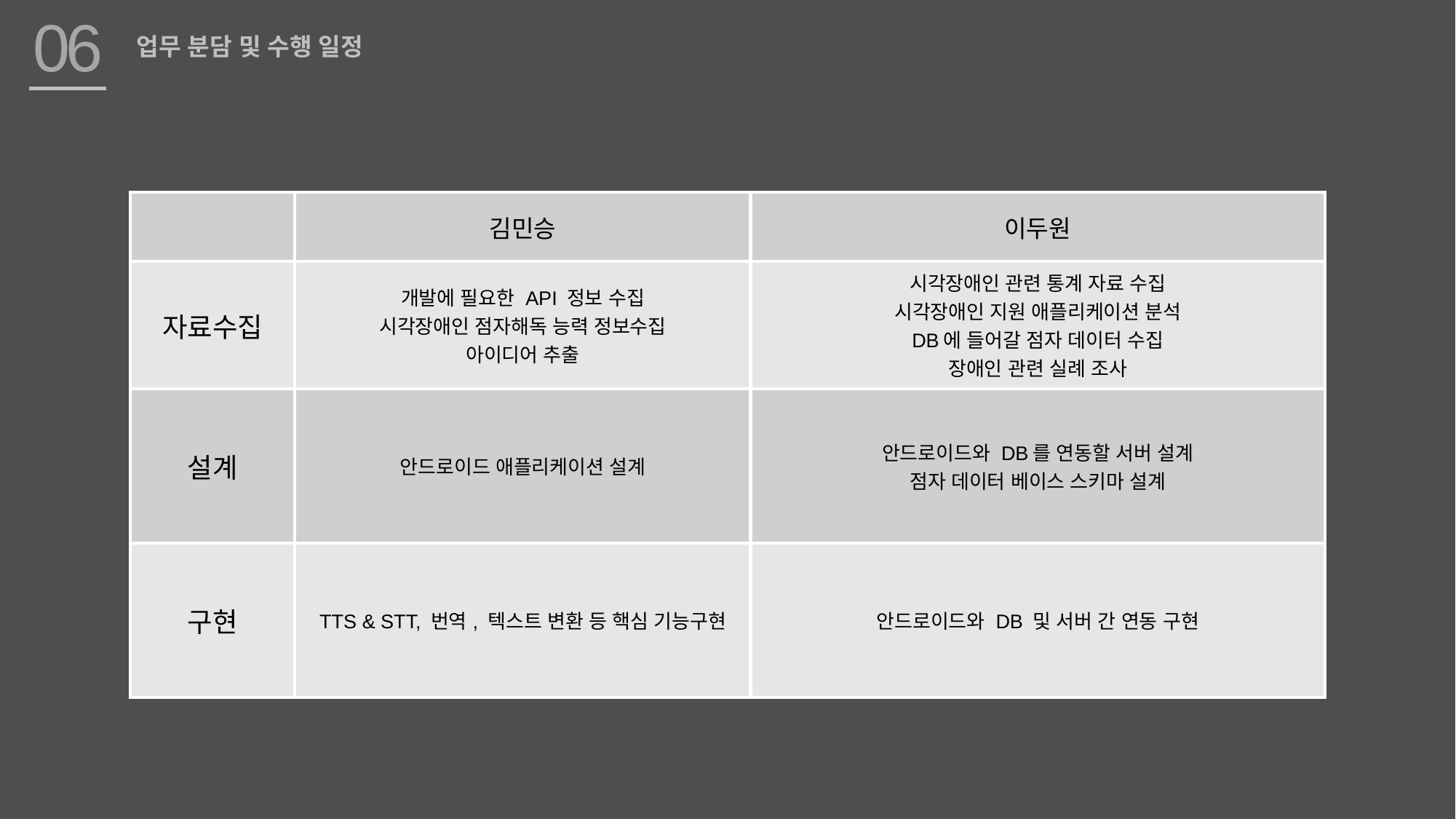

06
업무 분담 및 수행 일정
|  | 김민승 | 이두원 |
| --- | --- | --- |
| 자료수집 | 개발에 필요한 API 정보 수집 시각장애인 점자해독 능력 정보수집 아이디어 추출 | 시각장애인 관련 통계 자료 수집 시각장애인 지원 애플리케이션 분석 DB에 들어갈 점자 데이터 수집 장애인 관련 실례 조사 |
| 설계 | 안드로이드 애플리케이션 설계 | 안드로이드와 DB를 연동할 서버 설계 점자 데이터 베이스 스키마 설계 |
| 구현 | TTS & STT, 번역, 텍스트 변환 등 핵심 기능구현 | 안드로이드와 DB 및 서버 간 연동 구현 |